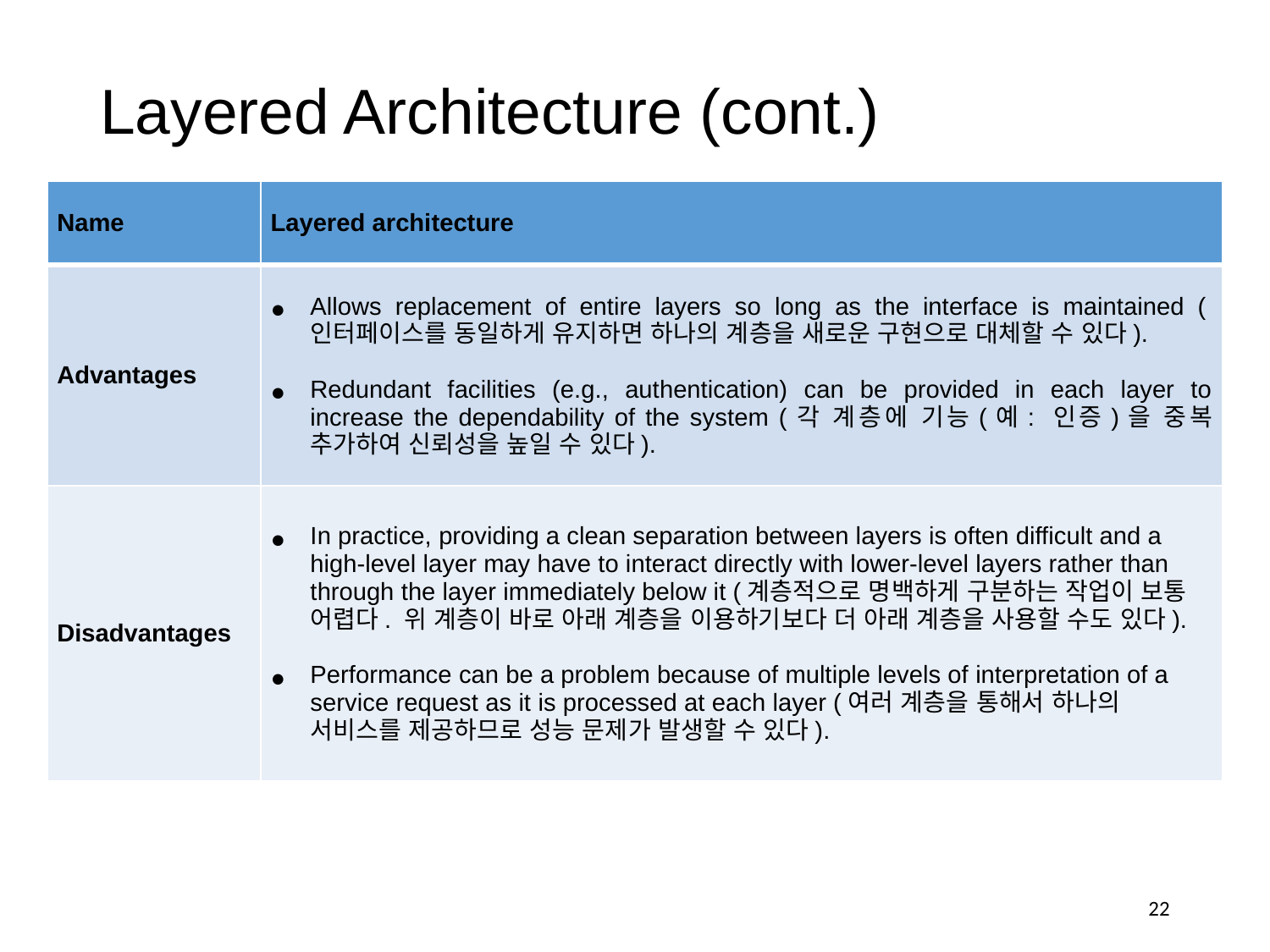

# Layered Architecture (cont.)

| Name | Layered architecture |
| --- | --- |
| Advantages | Allows replacement of entire layers so long as the interface is maintained (인터페이스를 동일하게 유지하면 하나의 계층을 새로운 구현으로 대체할 수 있다). Redundant facilities (e.g., authentication) can be provided in each layer to increase the dependability of the system (각 계층에 기능(예: 인증)을 중복 추가하여 신뢰성을 높일 수 있다). |
| Disadvantages | In practice, providing a clean separation between layers is often difficult and a high-level layer may have to interact directly with lower-level layers rather than through the layer immediately below it (계층적으로 명백하게 구분하는 작업이 보통 어렵다. 위 계층이 바로 아래 계층을 이용하기보다 더 아래 계층을 사용할 수도 있다). Performance can be a problem because of multiple levels of interpretation of a service request as it is processed at each layer (여러 계층을 통해서 하나의 서비스를 제공하므로 성능 문제가 발생할 수 있다). |
22